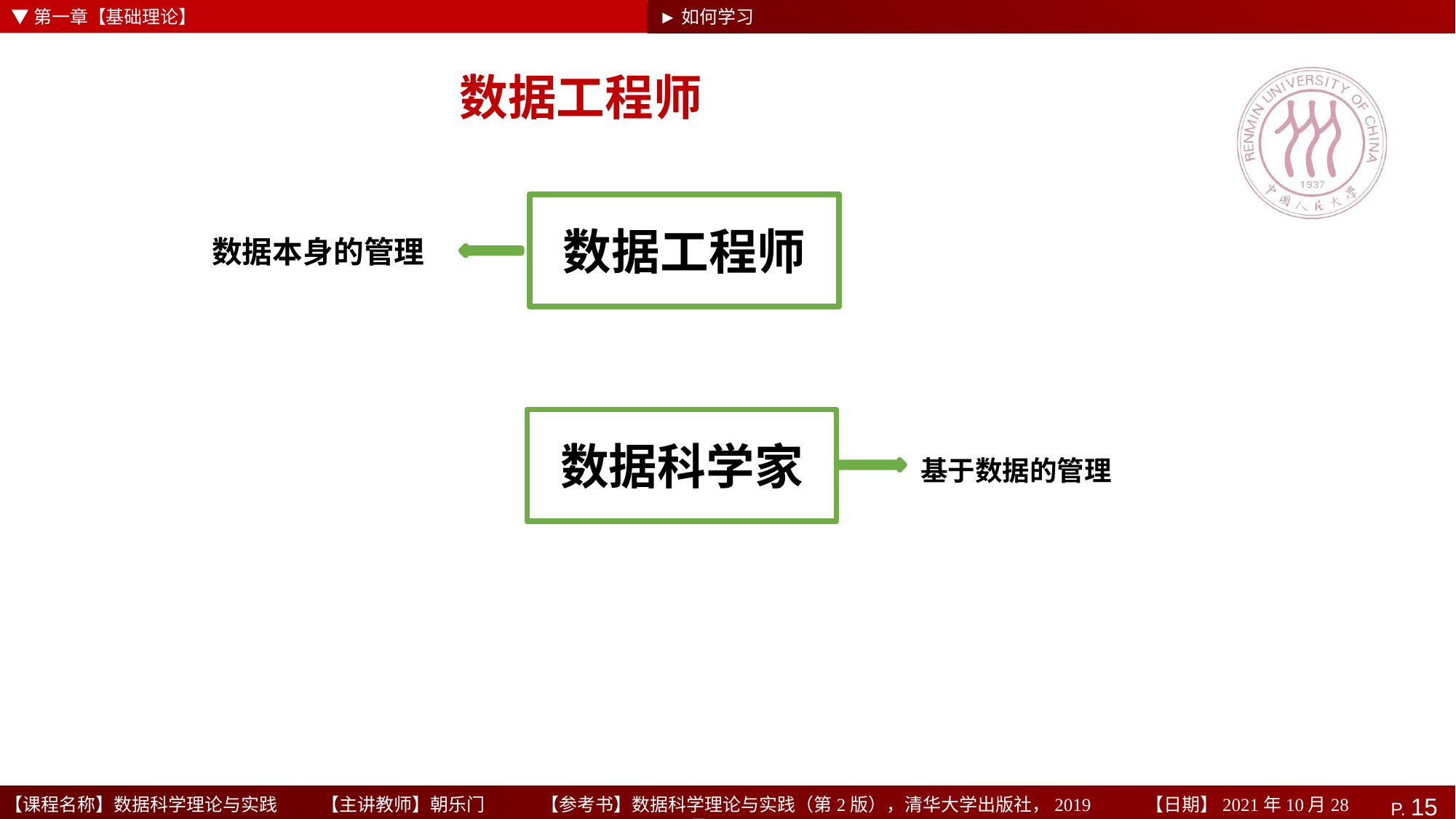

▼第一章【基础理论】
►如何学习
# 数据工程师
数据工程师
数据本身的管理

数据科学家
基于数据的管理